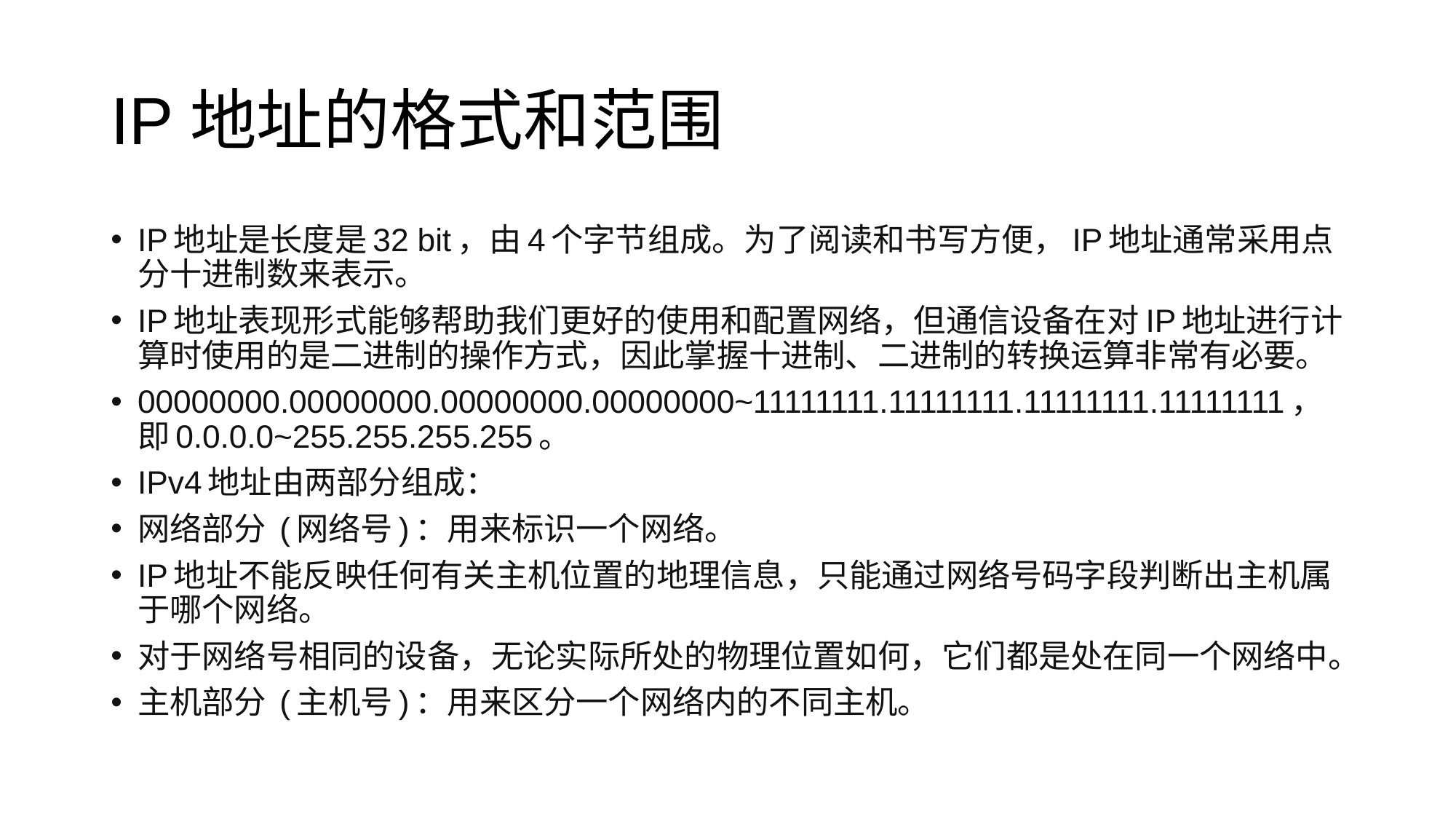

# IP地址的格式和范围
IP地址是长度是32 bit，由4个字节组成。为了阅读和书写方便，IP地址通常采用点分十进制数来表示。
IP地址表现形式能够帮助我们更好的使用和配置网络，但通信设备在对IP地址进行计算时使用的是二进制的操作方式，因此掌握十进制、二进制的转换运算非常有必要。
00000000.00000000.00000000.00000000~11111111.11111111.11111111.11111111，即0.0.0.0~255.255.255.255。
IPv4地址由两部分组成：
网络部分 (网络号)：用来标识一个网络。
IP地址不能反映任何有关主机位置的地理信息，只能通过网络号码字段判断出主机属于哪个网络。
对于网络号相同的设备，无论实际所处的物理位置如何，它们都是处在同一个网络中。
主机部分 (主机号)：用来区分一个网络内的不同主机。